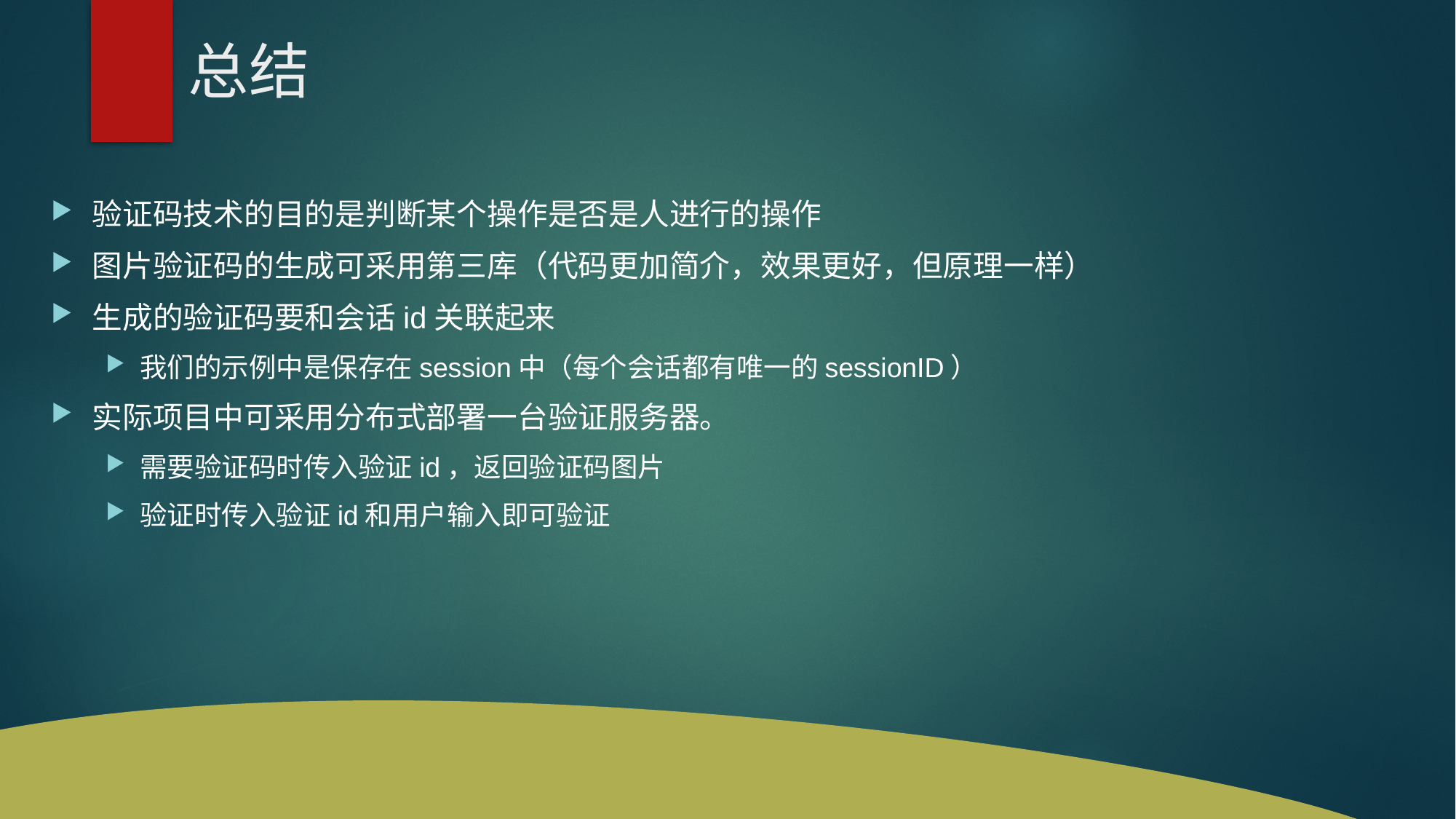

# 总结
验证码技术的目的是判断某个操作是否是人进行的操作
图片验证码的生成可采用第三库（代码更加简介，效果更好，但原理一样）
生成的验证码要和会话id关联起来
我们的示例中是保存在session中（每个会话都有唯一的sessionID）
实际项目中可采用分布式部署一台验证服务器。
需要验证码时传入验证id，返回验证码图片
验证时传入验证id和用户输入即可验证